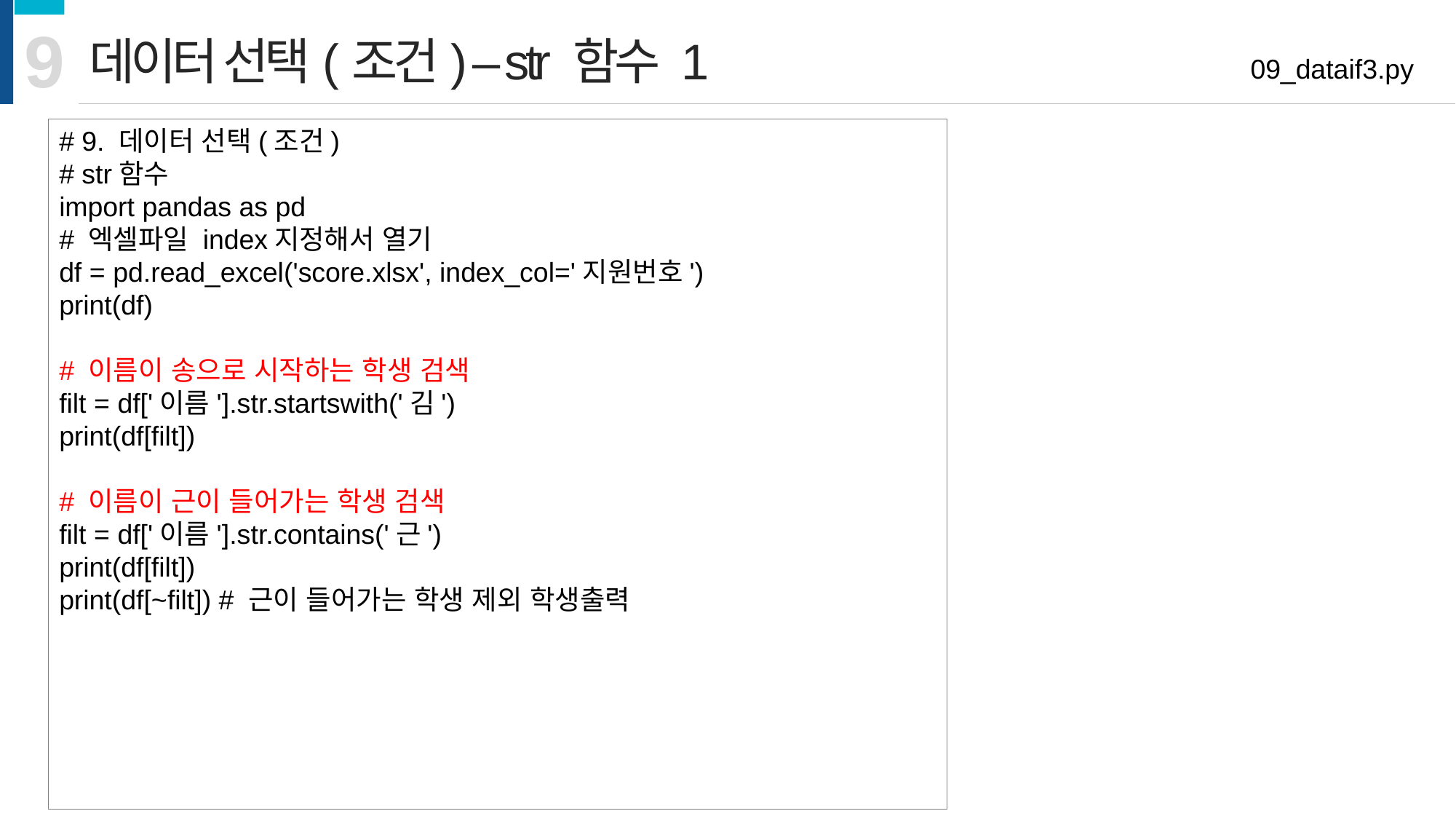

9
데이터 선택(조건) – str 함수 1
09_dataif3.py
# 9. 데이터 선택(조건)
# str함수
import pandas as pd
# 엑셀파일 index지정해서 열기
df = pd.read_excel('score.xlsx', index_col='지원번호')
print(df)

# 이름이 송으로 시작하는 학생 검색
filt = df['이름'].str.startswith('김')
print(df[filt])

# 이름이 근이 들어가는 학생 검색
filt = df['이름'].str.contains('근')
print(df[filt])
print(df[~filt]) # 근이 들어가는 학생 제외 학생출력